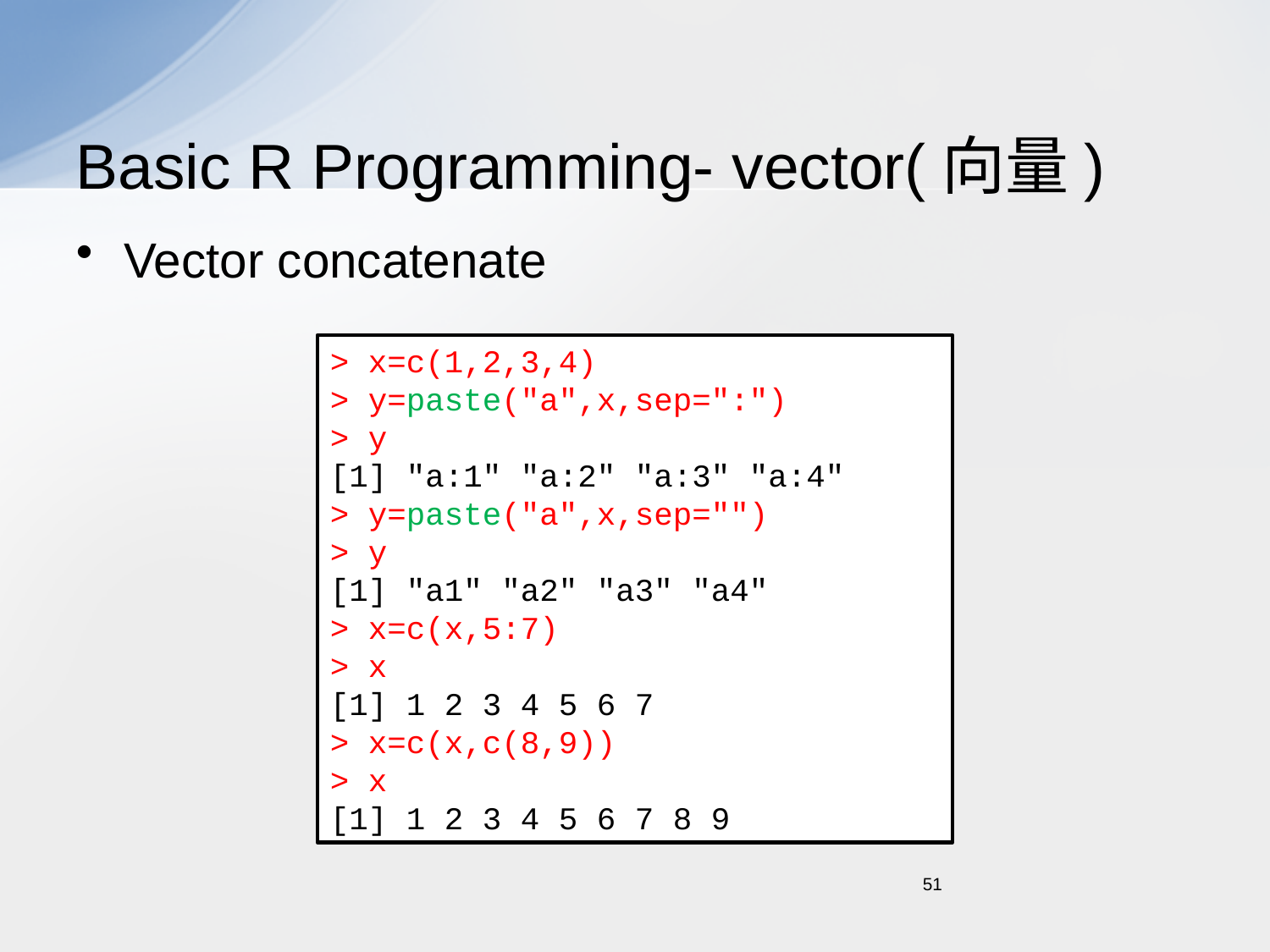

# Basic R Programming- vector(向量)
Vector concatenate
> x=c(1,2,3,4)
> y=paste("a",x,sep=":")
> y
[1] "a:1" "a:2" "a:3" "a:4"
> y=paste("a",x,sep="")
> y
[1] "a1" "a2" "a3" "a4"
> x=c(x,5:7)
> x
[1] 1 2 3 4 5 6 7
> x=c(x,c(8,9))
> x
[1] 1 2 3 4 5 6 7 8 9
51